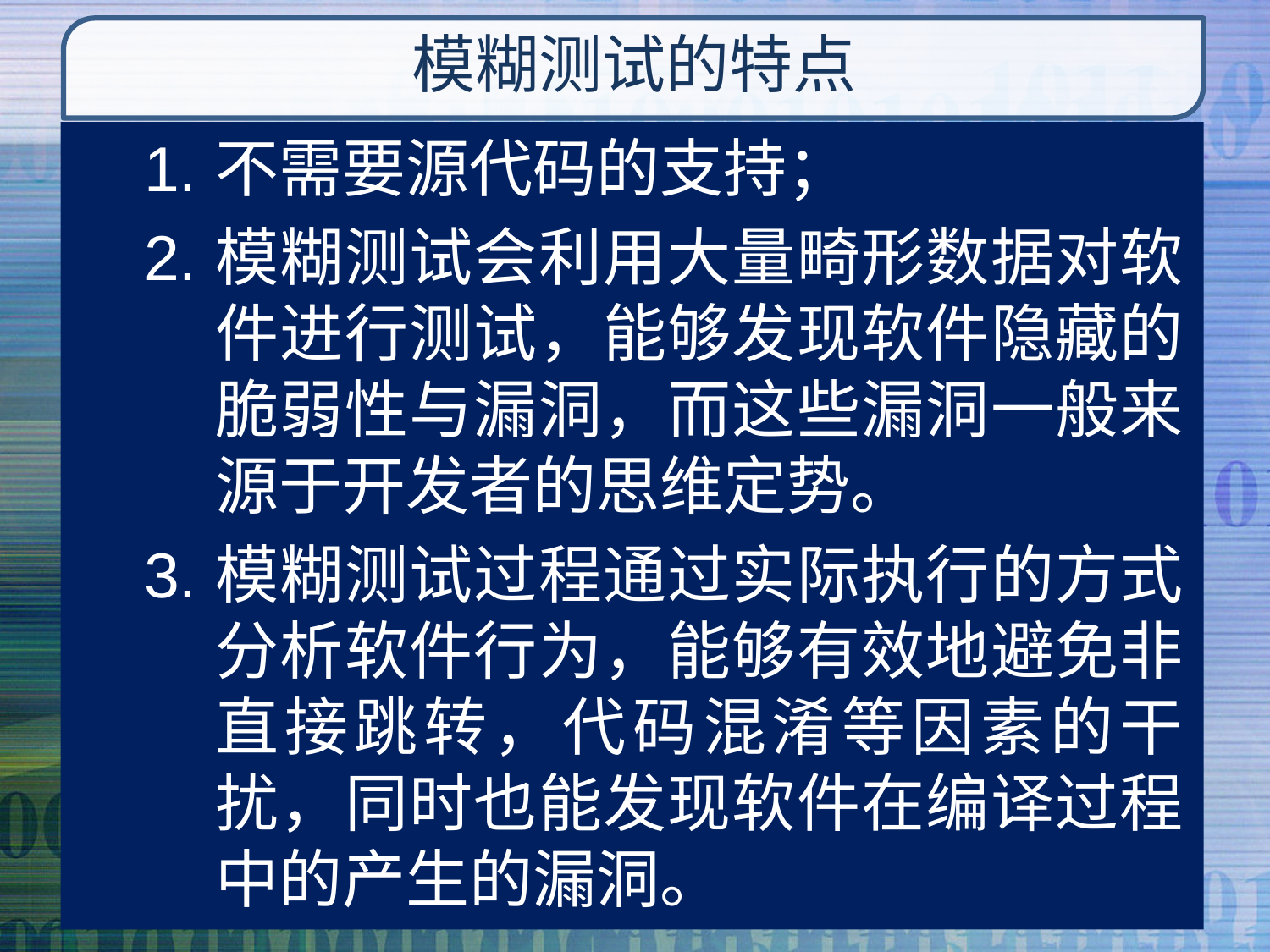

# 模糊测试的特点
不需要源代码的支持；
模糊测试会利用大量畸形数据对软件进行测试，能够发现软件隐藏的脆弱性与漏洞，而这些漏洞一般来源于开发者的思维定势。
模糊测试过程通过实际执行的方式分析软件行为，能够有效地避免非直接跳转，代码混淆等因素的干扰，同时也能发现软件在编译过程中的产生的漏洞。